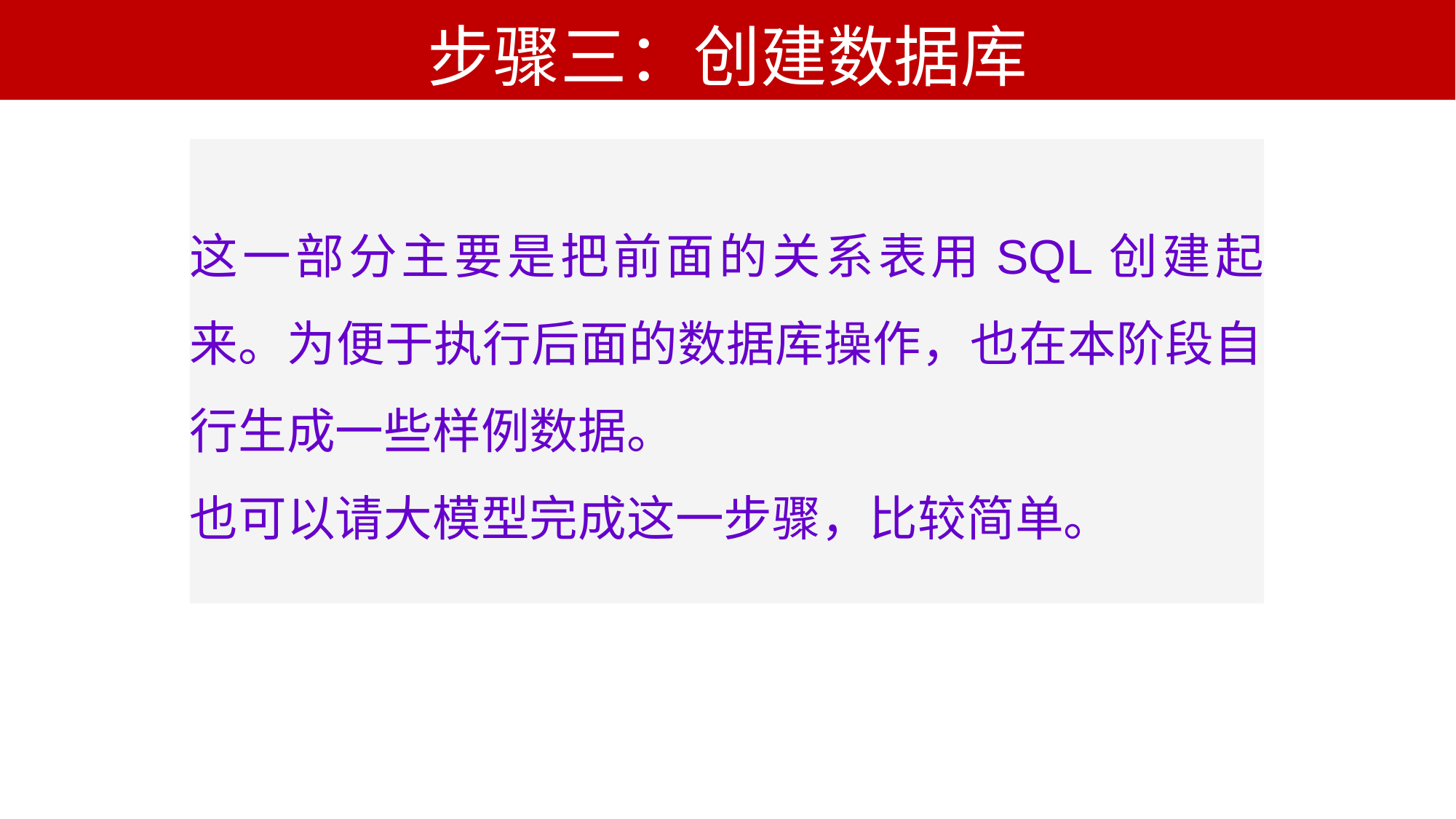

# 步骤三：创建数据库
这一部分主要是把前面的关系表用SQL创建起来。为便于执行后面的数据库操作，也在本阶段自行生成一些样例数据。
也可以请大模型完成这一步骤，比较简单。